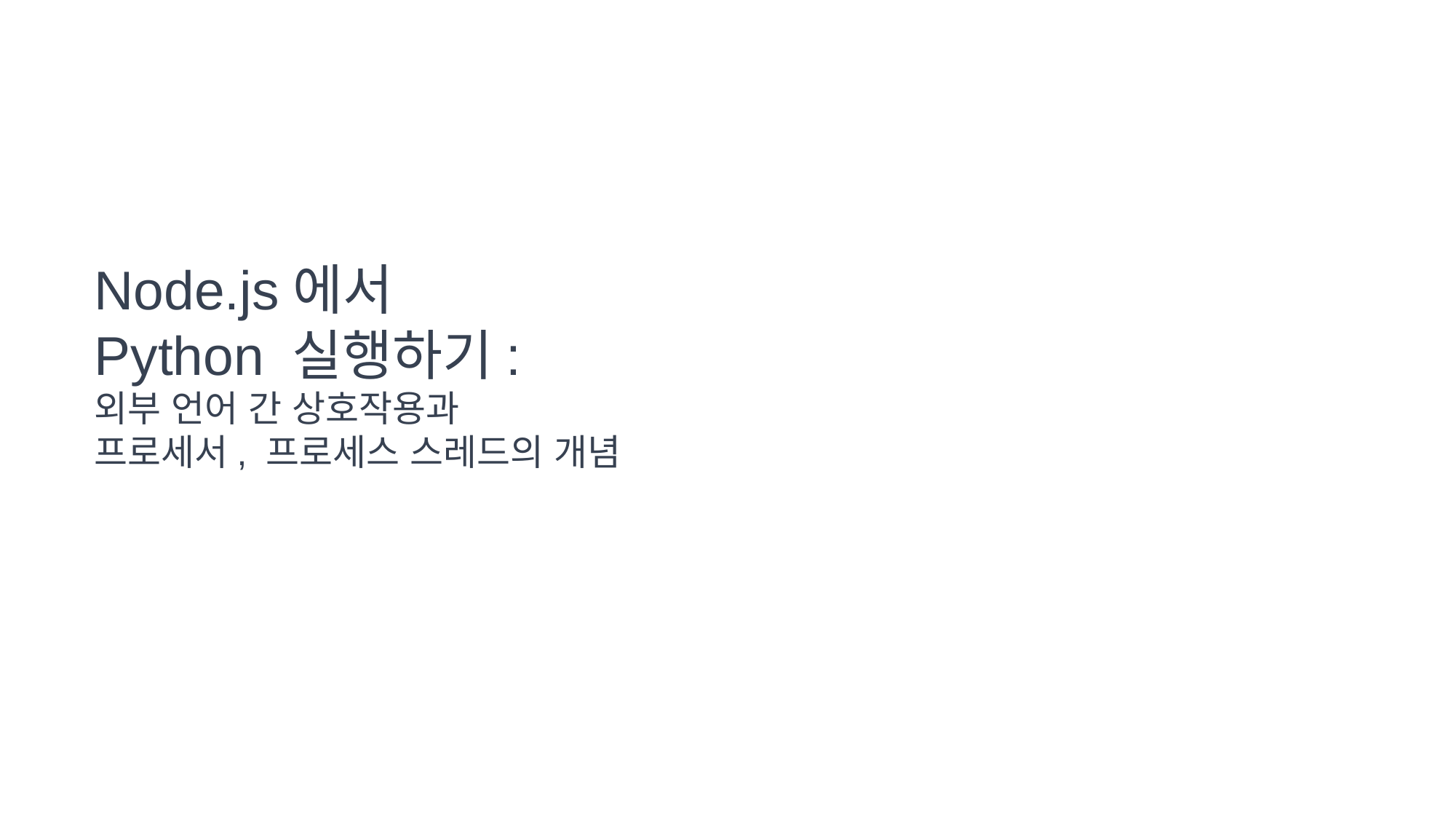

Node.js에서
Python 실행하기:
외부 언어 간 상호작용과
프로세서, 프로세스 스레드의 개념